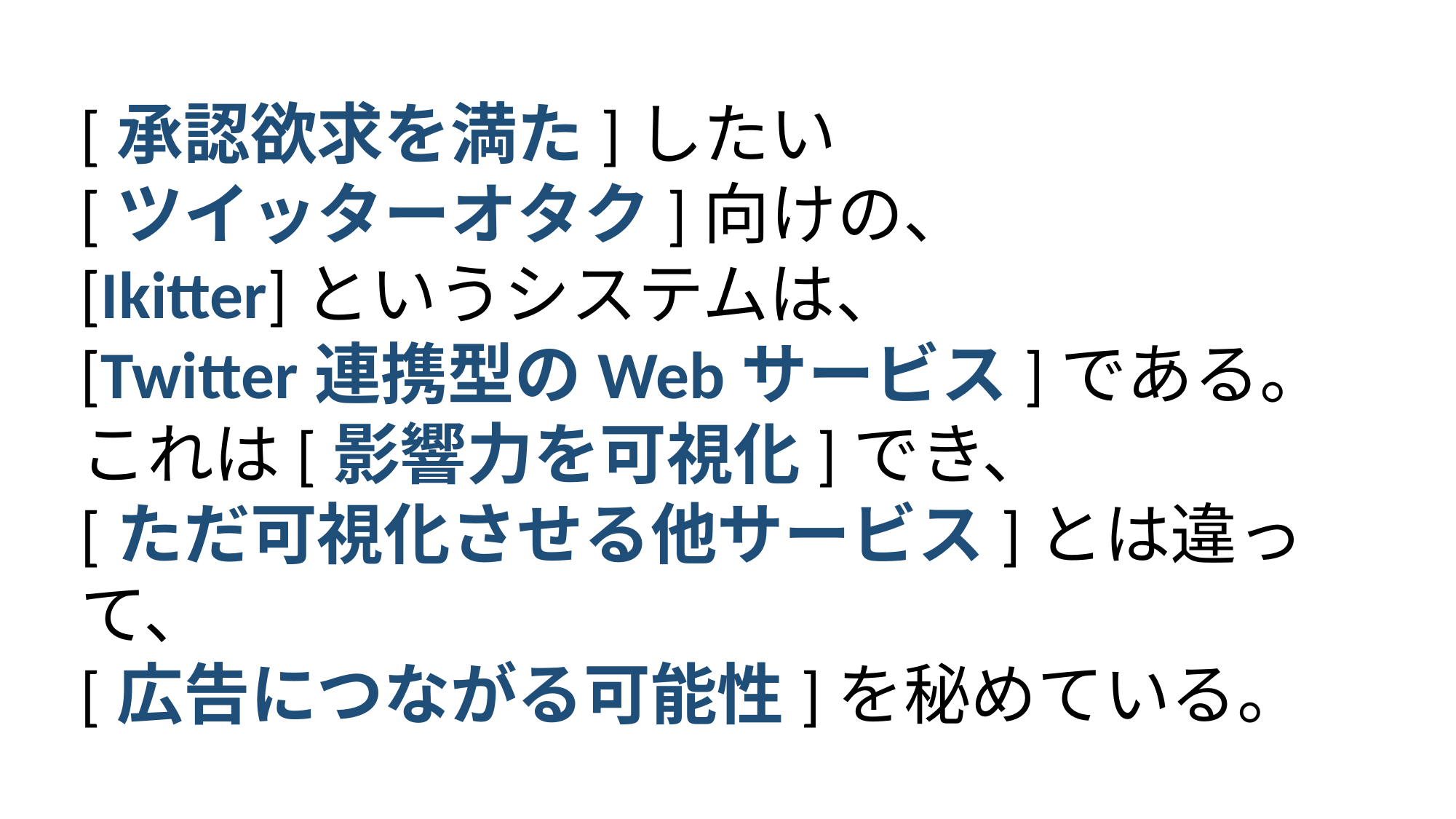

[承認欲求を満た]したい
[ツイッターオタク]向けの、
[Ikitter]というシステムは、
[Twitter連携型のWebサービス]である。
これは[影響力を可視化]でき、
[ただ可視化させる他サービス]とは違って、
[広告につながる可能性]を秘めている。